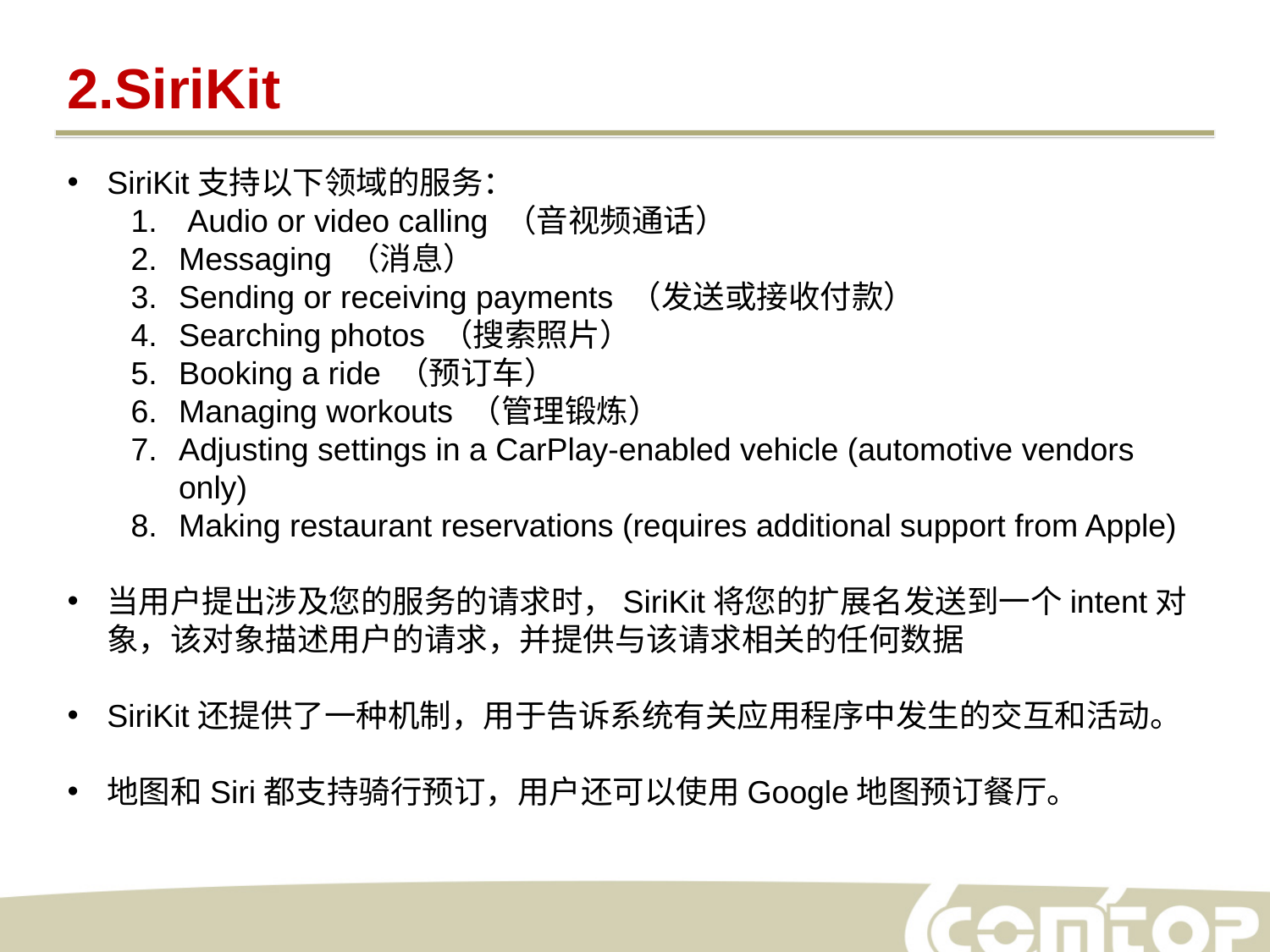

2.SiriKit

SiriKit支持以下领域的服务：
 Audio or video calling （音视频通话）
Messaging （消息）
Sending or receiving payments （发送或接收付款）
Searching photos （搜索照片）
Booking a ride （预订车）
Managing workouts （管理锻炼）
Adjusting settings in a CarPlay-enabled vehicle (automotive vendors only)
Making restaurant reservations (requires additional support from Apple)

当用户提出涉及您的服务的请求时，SiriKit将您的扩展名发送到一个intent对象，该对象描述用户的请求，并提供与该请求相关的任何数据

SiriKit还提供了一种机制，用于告诉系统有关应用程序中发生的交互和活动。

地图和Siri都支持骑行预订，用户还可以使用Google地图预订餐厅。